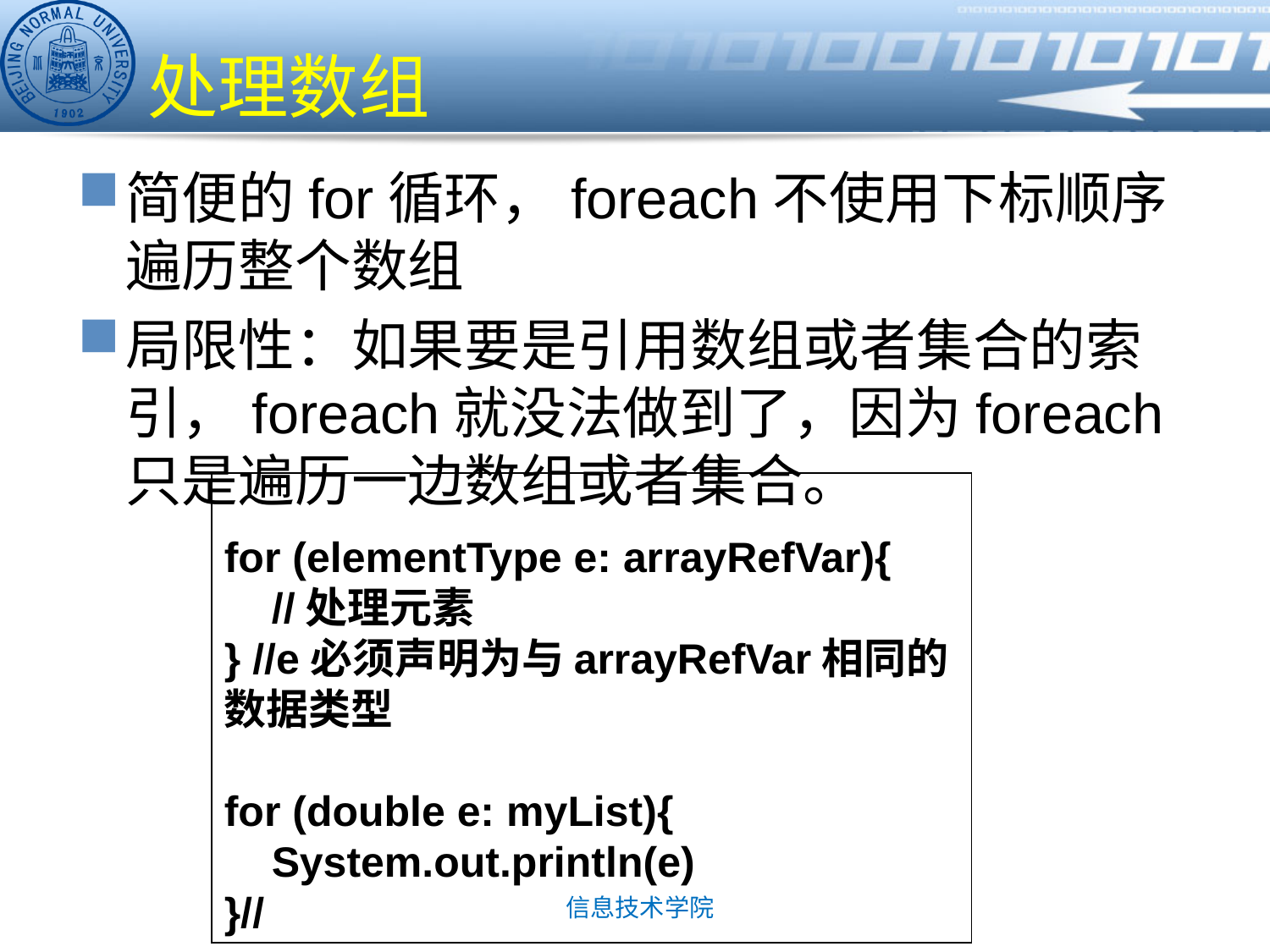

# 处理数组
简便的for循环，foreach不使用下标顺序遍历整个数组
局限性：如果要是引用数组或者集合的索引，foreach就没法做到了，因为foreach只是遍历一边数组或者集合。

for (elementType e: arrayRefVar){
    //处理元素
} //e必须声明为与arrayRefVar相同的数据类型

for (double e: myList){
    System.out.println(e)
}//
11